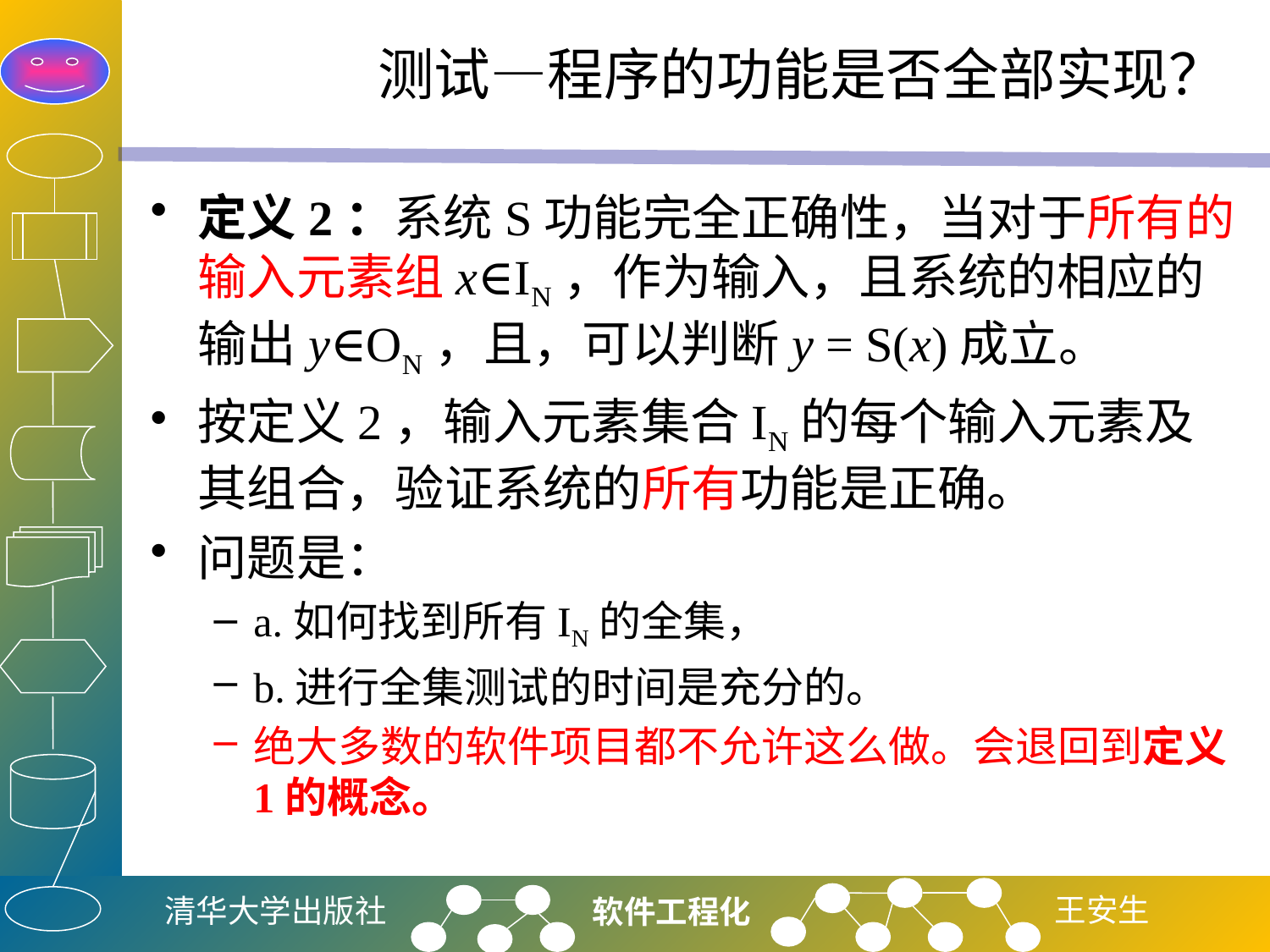

# 测试—程序的功能是否全部实现？
定义2：系统S功能完全正确性，当对于所有的输入元素组x∈IN，作为输入，且系统的相应的输出y∈ON，且，可以判断y = S(x)成立。
按定义2，输入元素集合IN的每个输入元素及其组合，验证系统的所有功能是正确。
问题是：
a.如何找到所有IN的全集，
b.进行全集测试的时间是充分的。
绝大多数的软件项目都不允许这么做。会退回到定义1的概念。